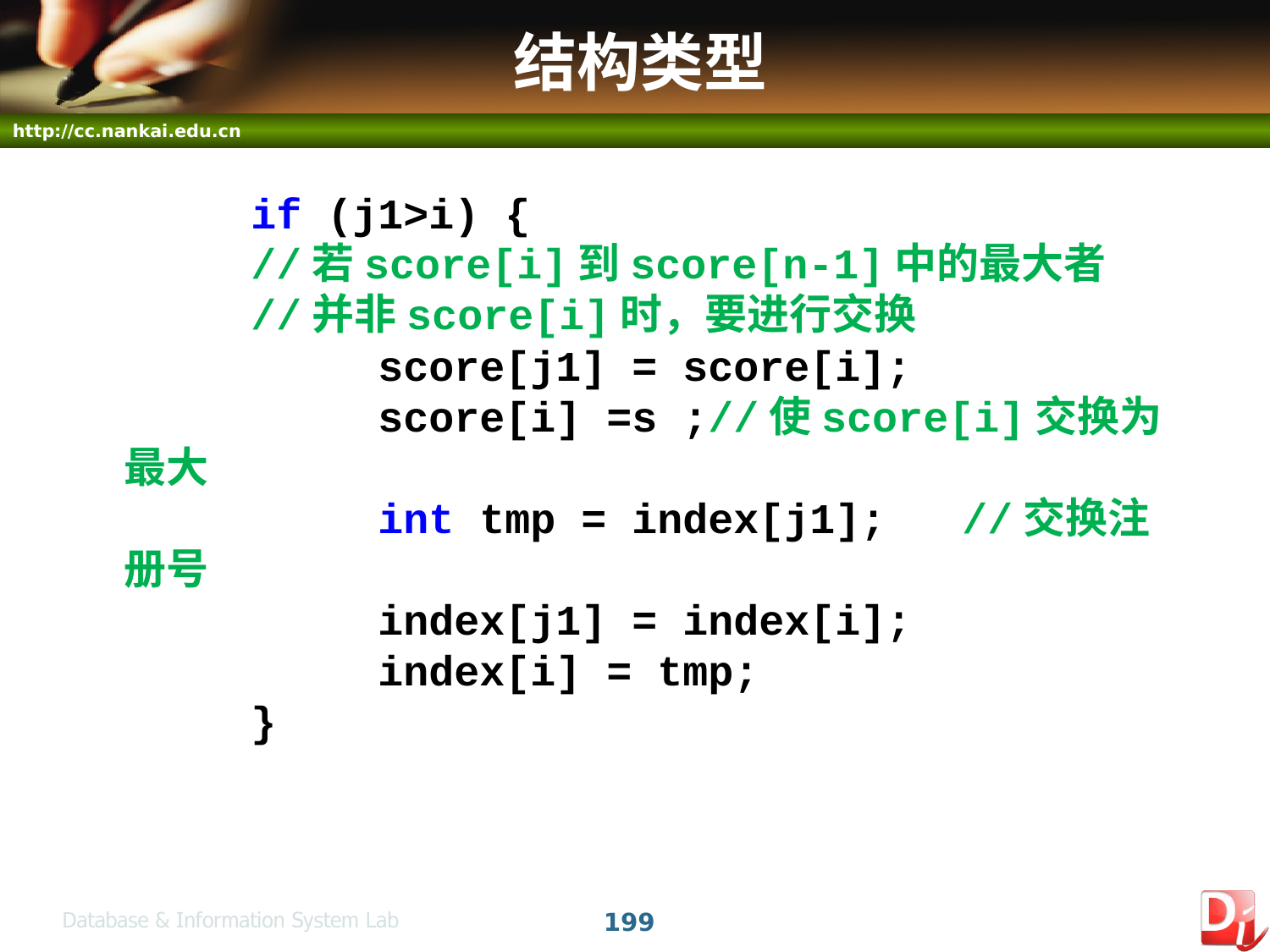

# 结构类型
		if (j1>i) {
	 	//若score[i]到score[n-1]中的最大者
	 	//并非score[i]时，要进行交换
			score[j1] = score[i];
			score[i] =s ;//使score[i]交换为最大
			int tmp = index[j1];   //交换注册号
			index[j1] = index[i];
			index[i] = tmp;
  	}

199
Database & Information System Lab